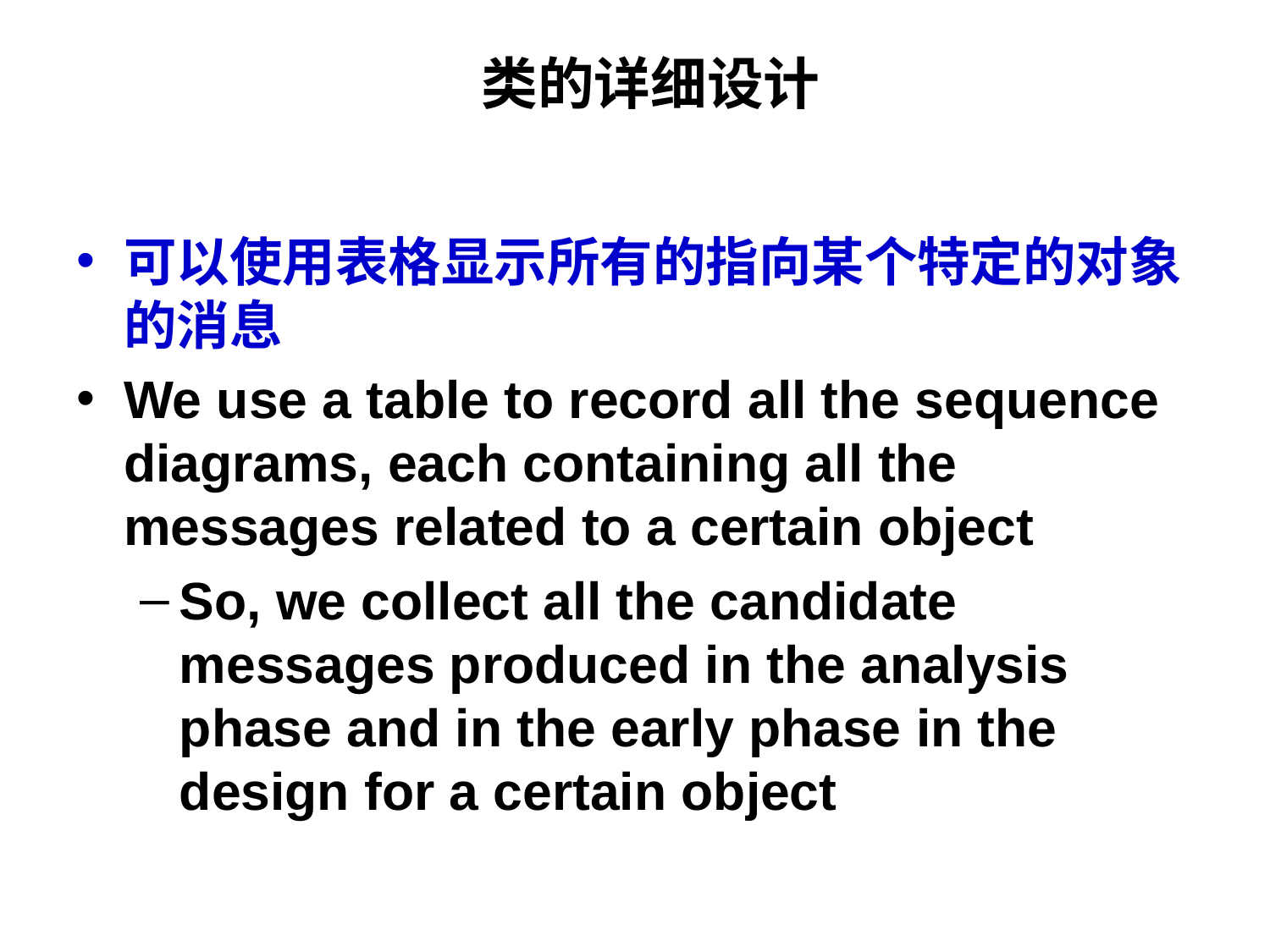

# 类的详细设计
可以使用表格显示所有的指向某个特定的对象的消息
We use a table to record all the sequence diagrams, each containing all the messages related to a certain object
So, we collect all the candidate messages produced in the analysis phase and in the early phase in the design for a certain object